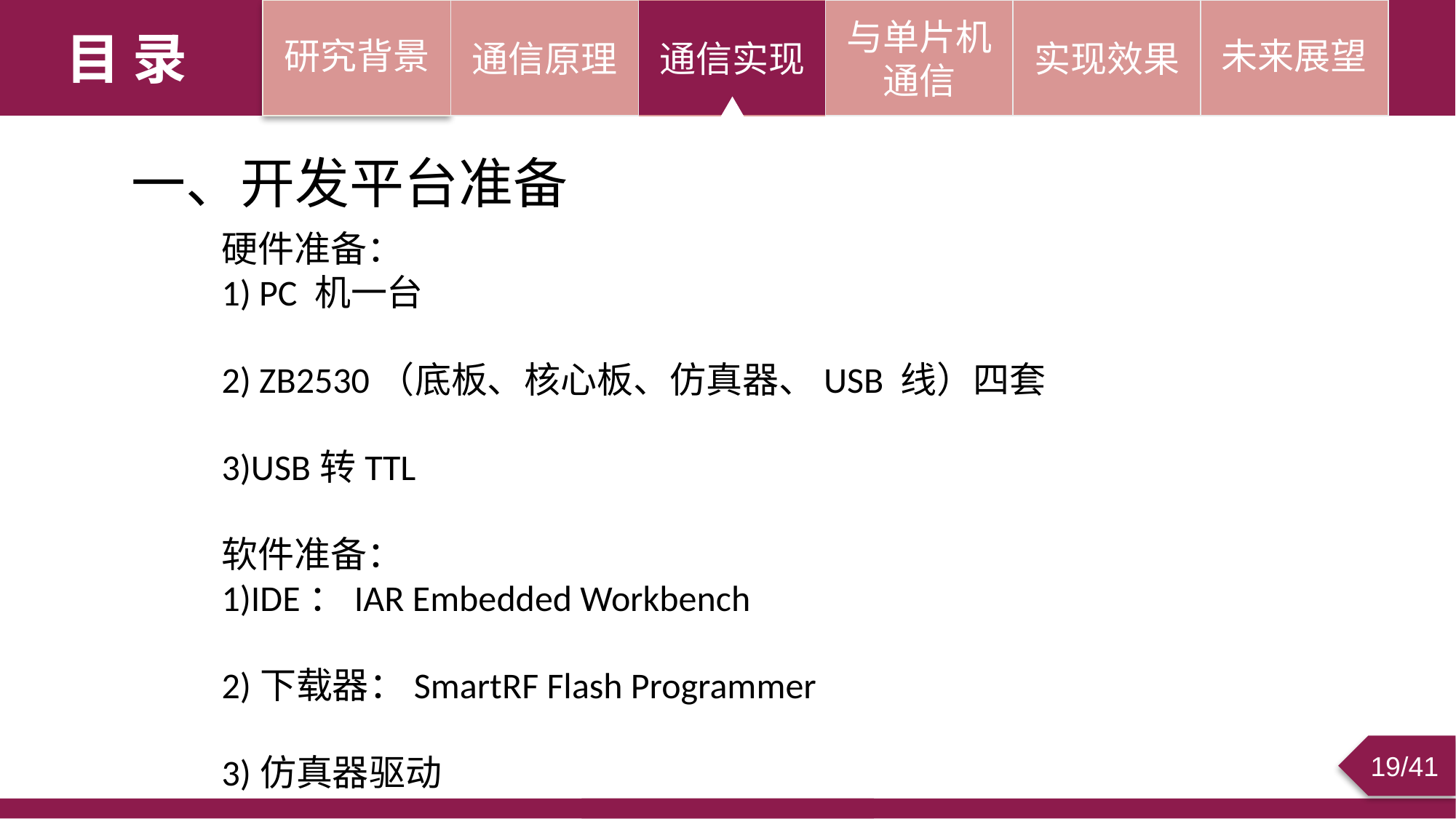

研究背景
通信原理
通信实现
与单片机通信
实现效果
未来展望

目 录

一、开发平台准备
硬件准备：
1) PC 机一台

2) ZB2530（底板、核心板、仿真器、USB 线）四套

3)USB转TTL

软件准备：
1)IDE：IAR Embedded Workbench

2)下载器：SmartRF Flash Programmer

3)仿真器驱动

19/41